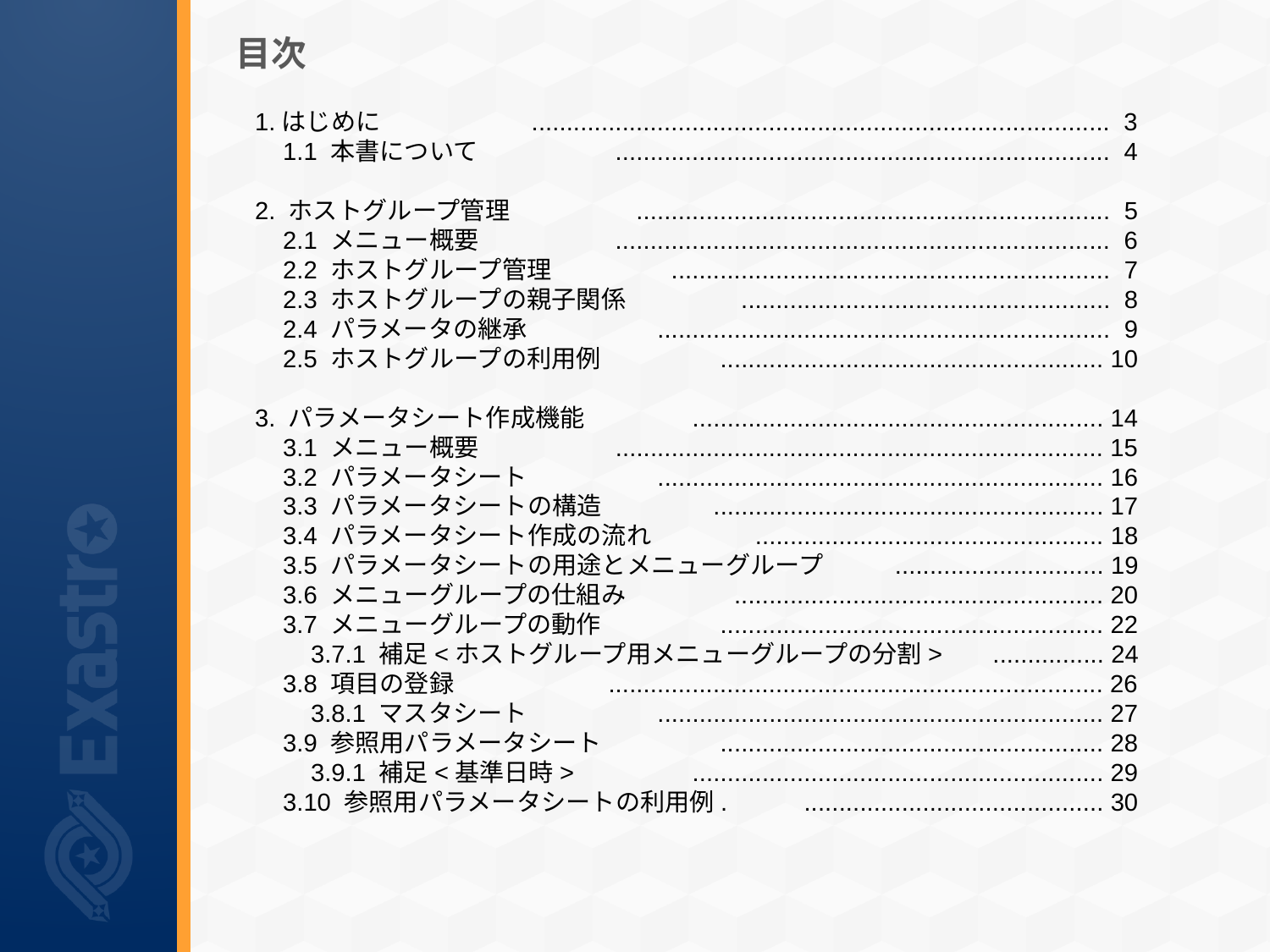

# 目次
1.はじめに 	...................................................................................  3
    1.1 本書について 	.......................................................................  4

2. ホストグループ管理 	....................................................................  5
    2.1 メニュー概要 	.......................................................................  6
    2.2 ホストグループ管理 	...............................................................  7
    2.3 ホストグループの親子関係	 .....................................................  8
    2.4 パラメータの継承 	.................................................................  9
    2.5 ホストグループの利用例 	....................................................... 10

3. パラメータシート作成機能 	........................................................... 14
    3.1 メニュー概要 	...................................................................... 15
    3.2 パラメータシート 	................................................................ 16
    3.3 パラメータシートの構造 	........................................................ 17
    3.4 パラメータシート作成の流れ 	.................................................. 18
    3.5 パラメータシートの用途とメニューグループ 	.............................. 19
    3.6 メニューグループの仕組み 	..................................................... 20
    3.7 メニューグループの動作  	....................................................... 22
        3.7.1 補足<ホストグループ用メニューグループの分割> 	................ 24
    3.8 項目の登録 	....................................................................... 26
        3.8.1 マスタシート 	................................................................ 27
    3.9 参照用パラメータシート  	....................................................... 28
        3.9.1 補足<基準日時> 	........................................................... 29
    3.10 参照用パラメータシートの利用例.	........................................... 30